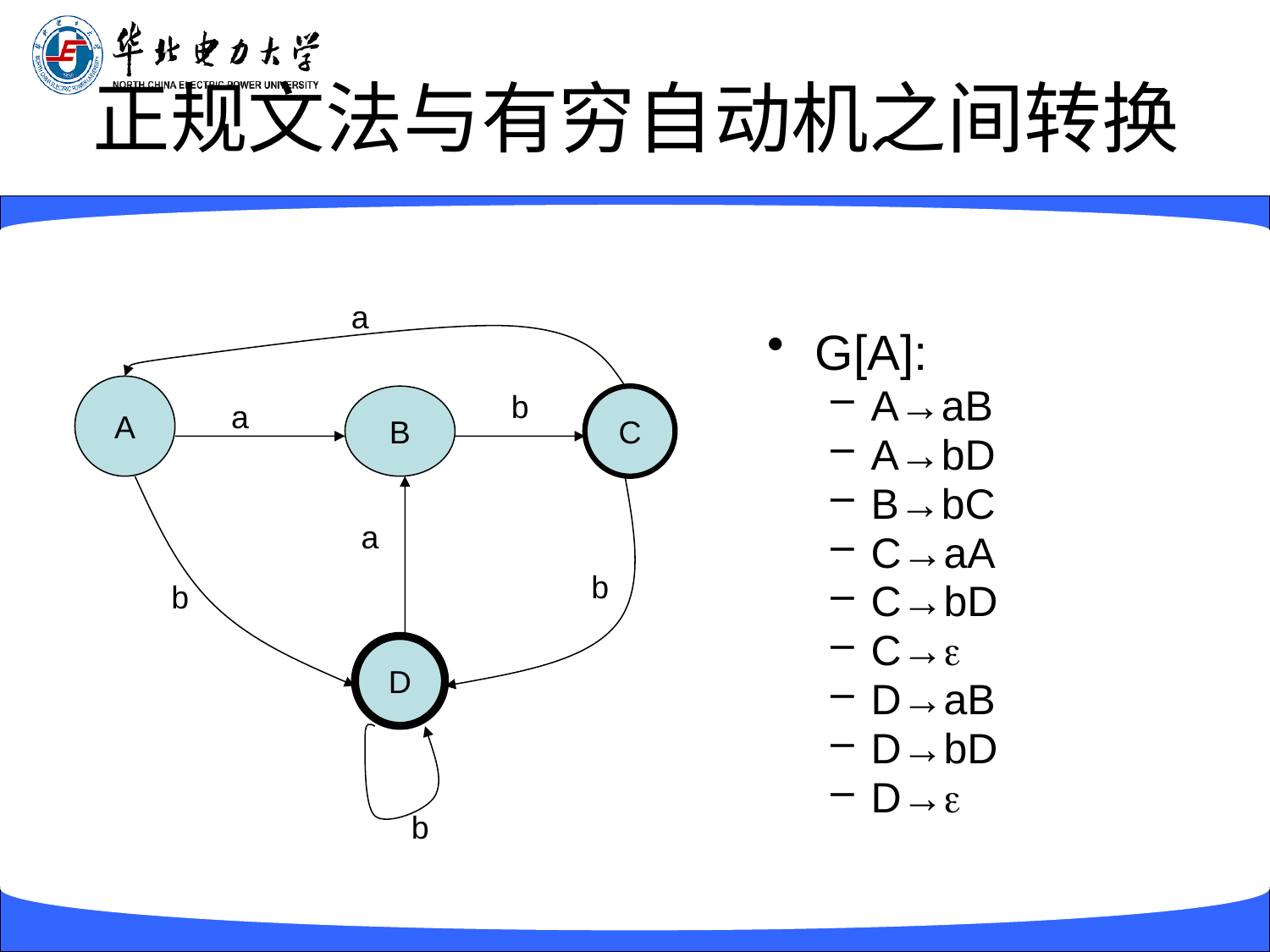

# 正规文法与有穷自动机之间转换
a

A
B
b
C
a

a
b
b
D

b
G[A]:
A→aB
A→bD
B→bC
C→aA
C→bD
C→ε
D→aB
D→bD
D→ε